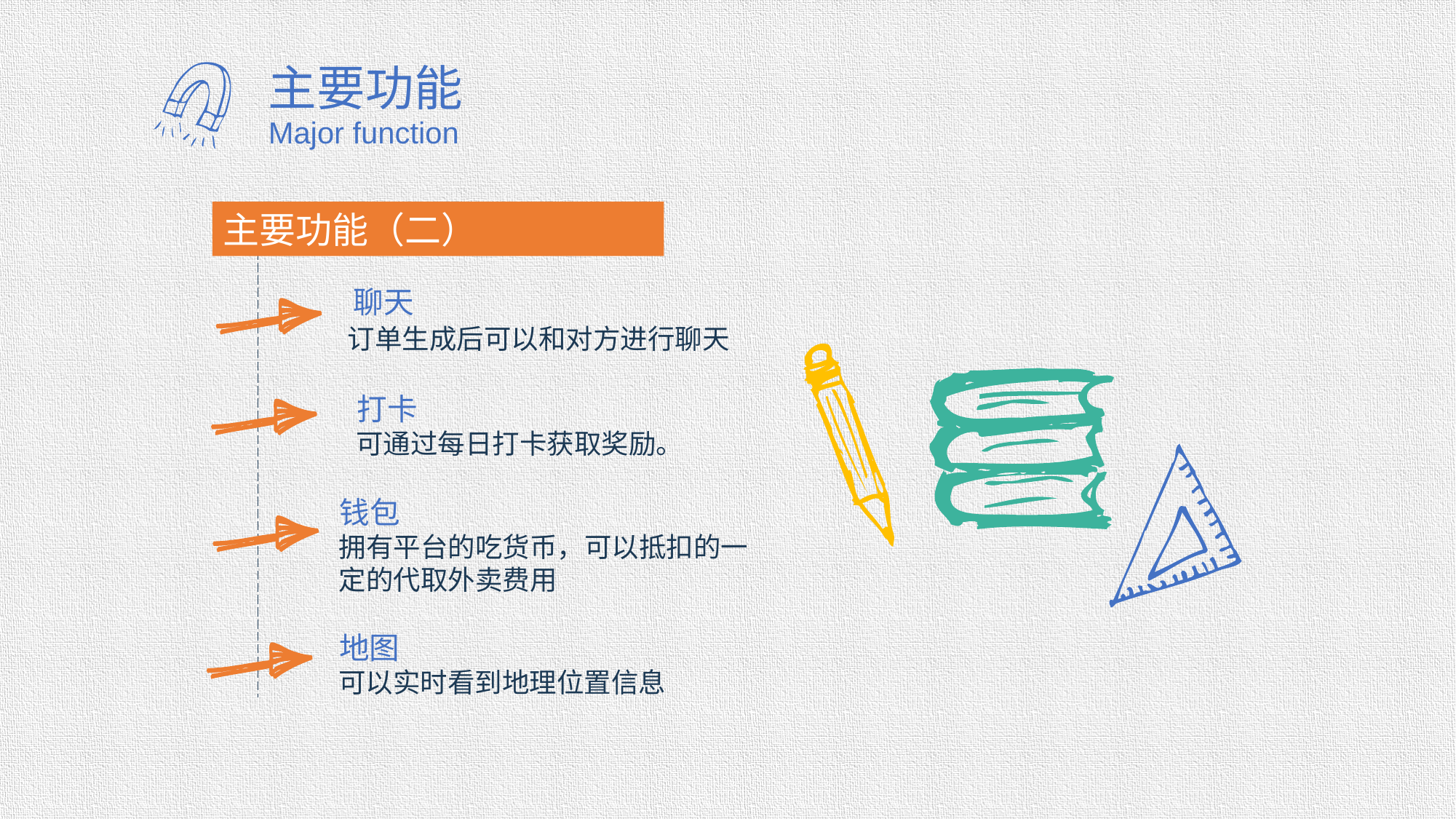

主要功能
Major function

主要功能（二）

聊天
订单生成后可以和对方进行聊天

打卡
可通过每日打卡获取奖励。

钱包
拥有平台的吃货币，可以抵扣的一定的代取外卖费用

地图
可以实时看到地理位置信息